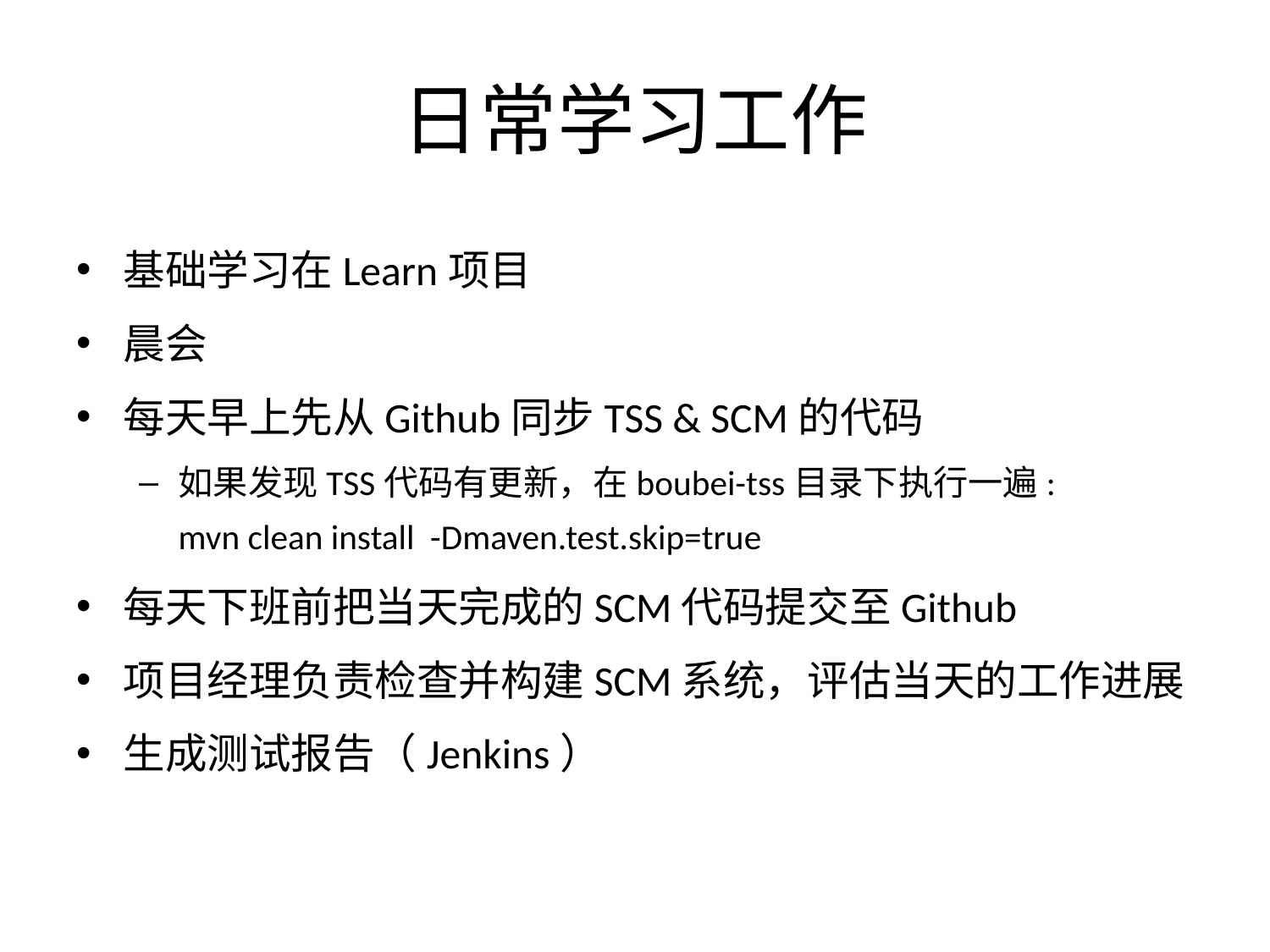

# 日常学习工作
基础学习在Learn项目
晨会
每天早上先从Github同步TSS & SCM的代码
如果发现TSS代码有更新，在boubei-tss目录下执行一遍:                 mvn clean install  -Dmaven.test.skip=true
每天下班前把当天完成的SCM代码提交至Github
项目经理负责检查并构建SCM系统，评估当天的工作进展
生成测试报告（Jenkins）